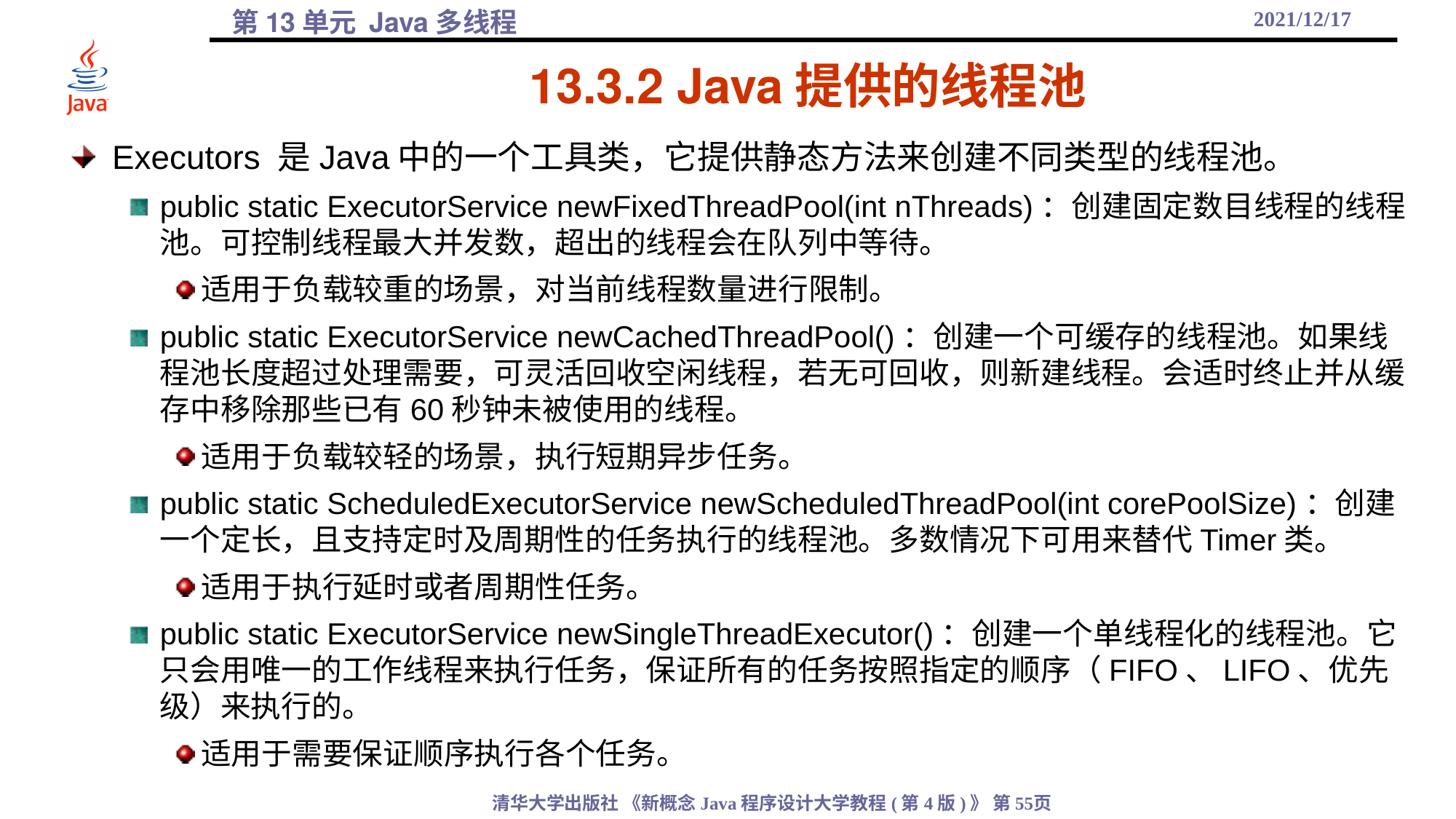

2021/12/17
# 13.3.2 Java提供的线程池
Executors 是Java中的一个工具类，它提供静态方法来创建不同类型的线程池。
public static ExecutorService newFixedThreadPool(int nThreads)：创建固定数目线程的线程池。可控制线程最大并发数，超出的线程会在队列中等待。
适用于负载较重的场景，对当前线程数量进行限制。
public static ExecutorService newCachedThreadPool()：创建一个可缓存的线程池。如果线程池长度超过处理需要，可灵活回收空闲线程，若无可回收，则新建线程。会适时终止并从缓存中移除那些已有60秒钟未被使用的线程。
适用于负载较轻的场景，执行短期异步任务。
public static ScheduledExecutorService newScheduledThreadPool(int corePoolSize)：创建一个定长，且支持定时及周期性的任务执行的线程池。多数情况下可用来替代Timer类。
适用于执行延时或者周期性任务。
public static ExecutorService newSingleThreadExecutor()：创建一个单线程化的线程池。它只会用唯一的工作线程来执行任务，保证所有的任务按照指定的顺序（FIFO、LIFO、优先级）来执行的。
适用于需要保证顺序执行各个任务。